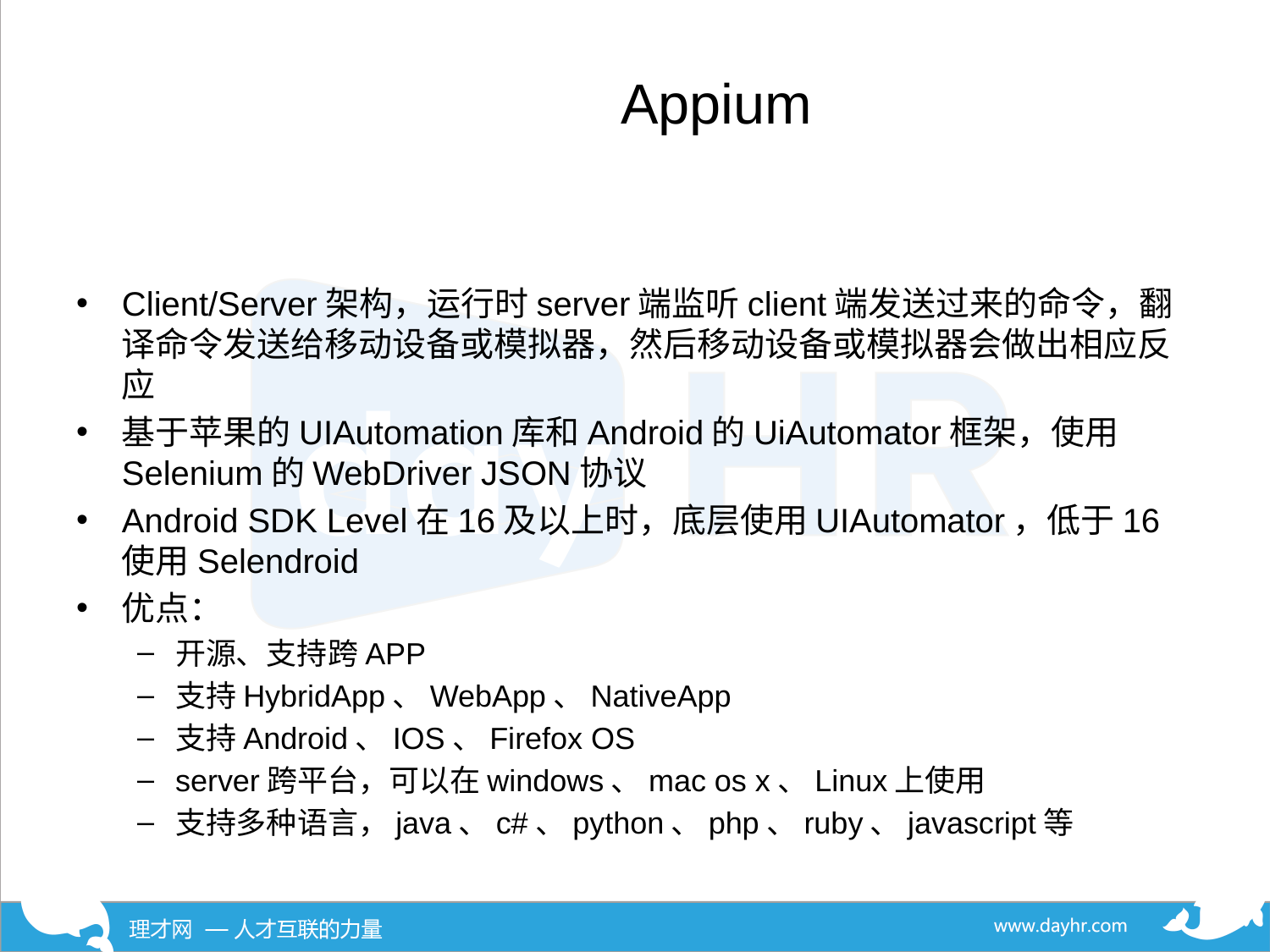

# Appium
Client/Server架构，运行时server端监听client端发送过来的命令，翻译命令发送给移动设备或模拟器，然后移动设备或模拟器会做出相应反应
基于苹果的UIAutomation库和Android的UiAutomator框架，使用Selenium的WebDriver JSON协议
Android SDK Level在16及以上时，底层使用UIAutomator，低于16使用Selendroid
优点：
开源、支持跨APP
支持HybridApp、WebApp、NativeApp
支持Android、IOS、Firefox OS
server跨平台，可以在windows、mac os x、Linux上使用
支持多种语言，java、c#、python、php、ruby、javascript等